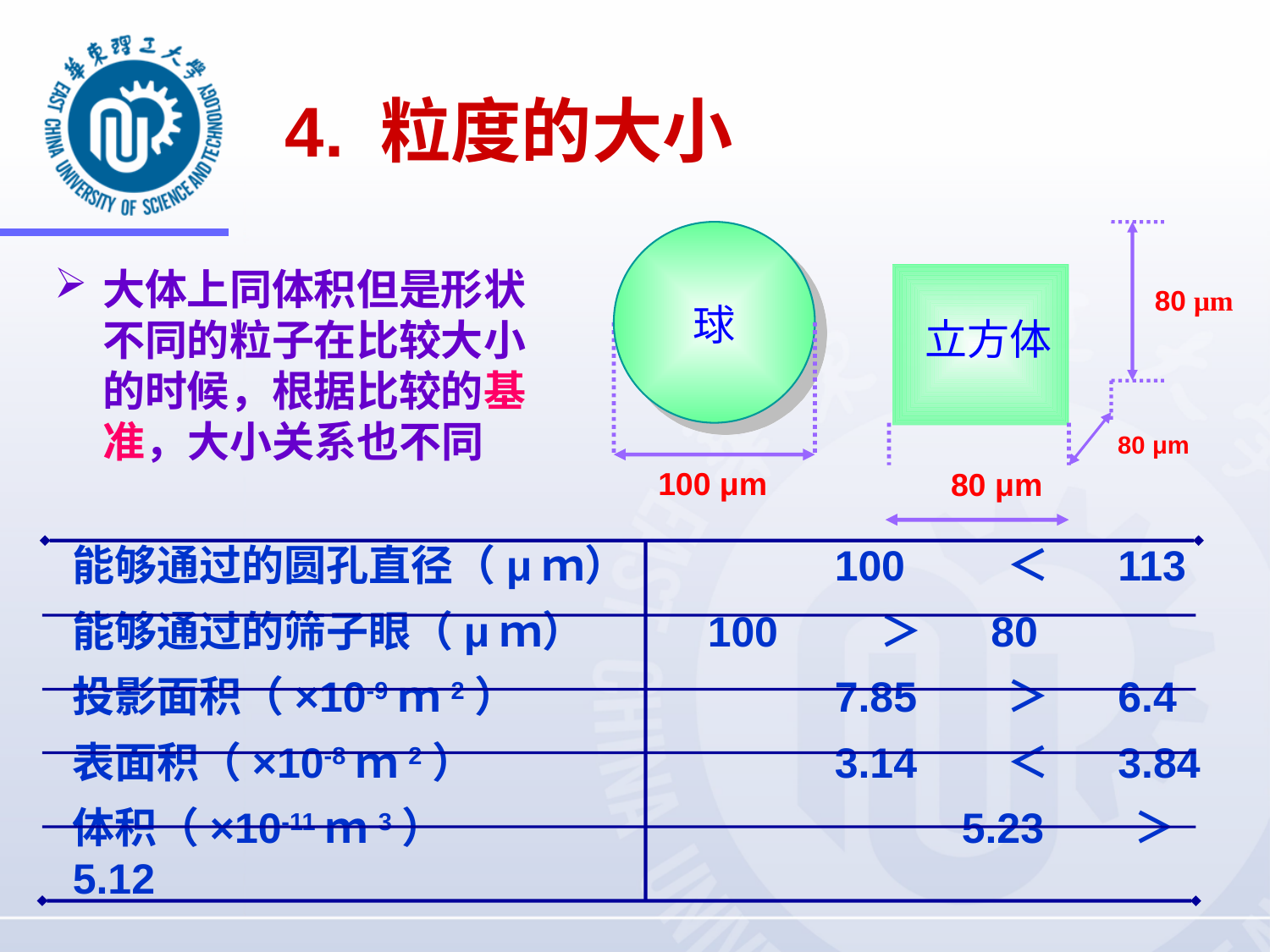

4. 粒度的大小

大体上同体积但是形状不同的粒子在比较大小的时候，根据比较的基准，大小关系也不同

　80 μm
球
立方体

　80 μm

100 μm
　80 μm

能够通过的圆孔直径（μｍ）　　　	100	   ＜  	  113
能够通过的筛子眼（μｍ）　　  	100 	   ＞	  80
投影面积（×10-9ｍ2）　　　　　	7.85	   ＞	  6.4
表面积（×10-8ｍ2）　　　　　　 　　	3.14	   ＜	  3.84
体积（×10-11ｍ3）　　　　　　 　　　	5.23	   ＞	  5.12